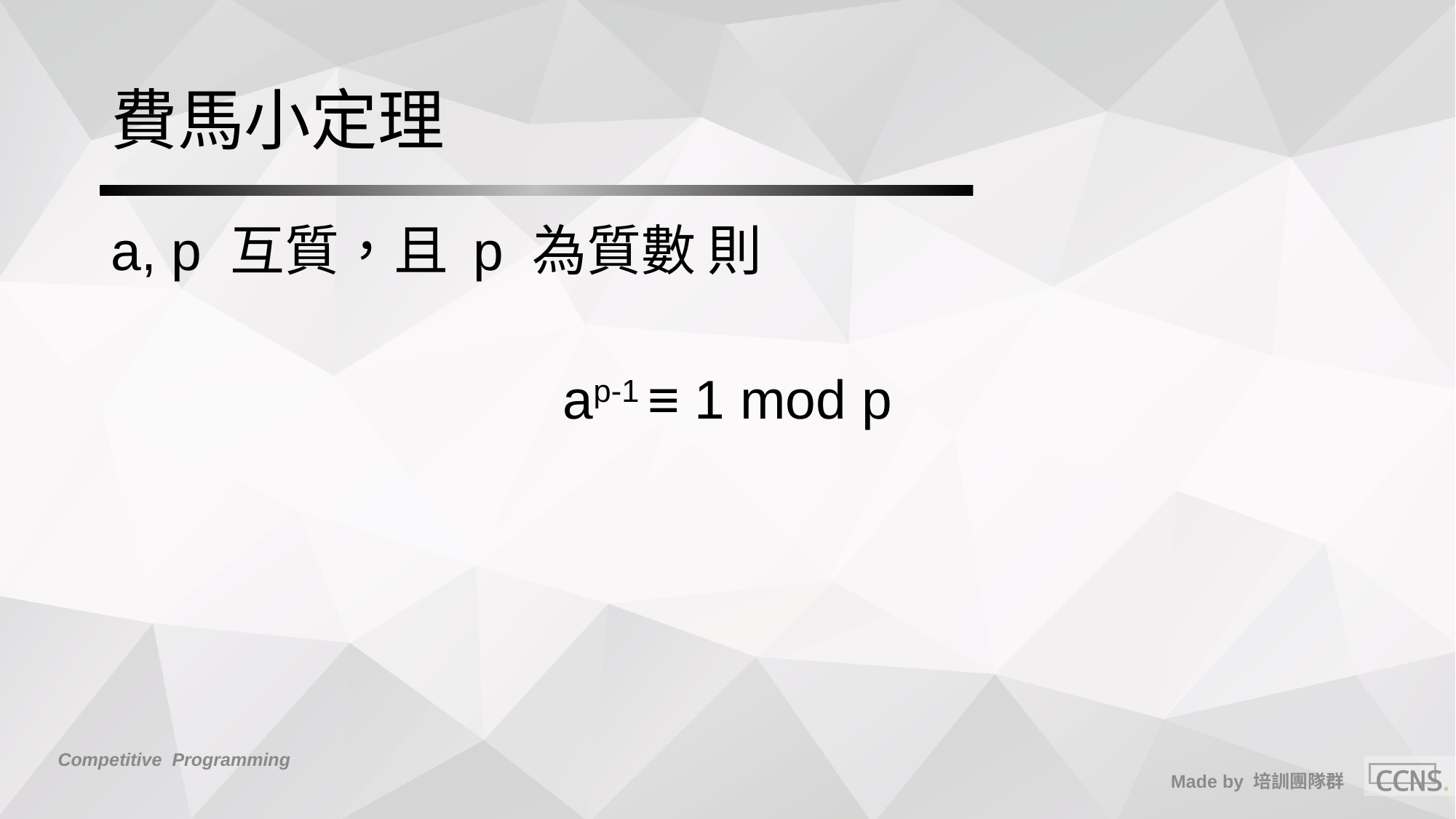

# 費馬小定理
a, p 互質，且 p 為質數 則

ap-1 ≡ 1 mod p